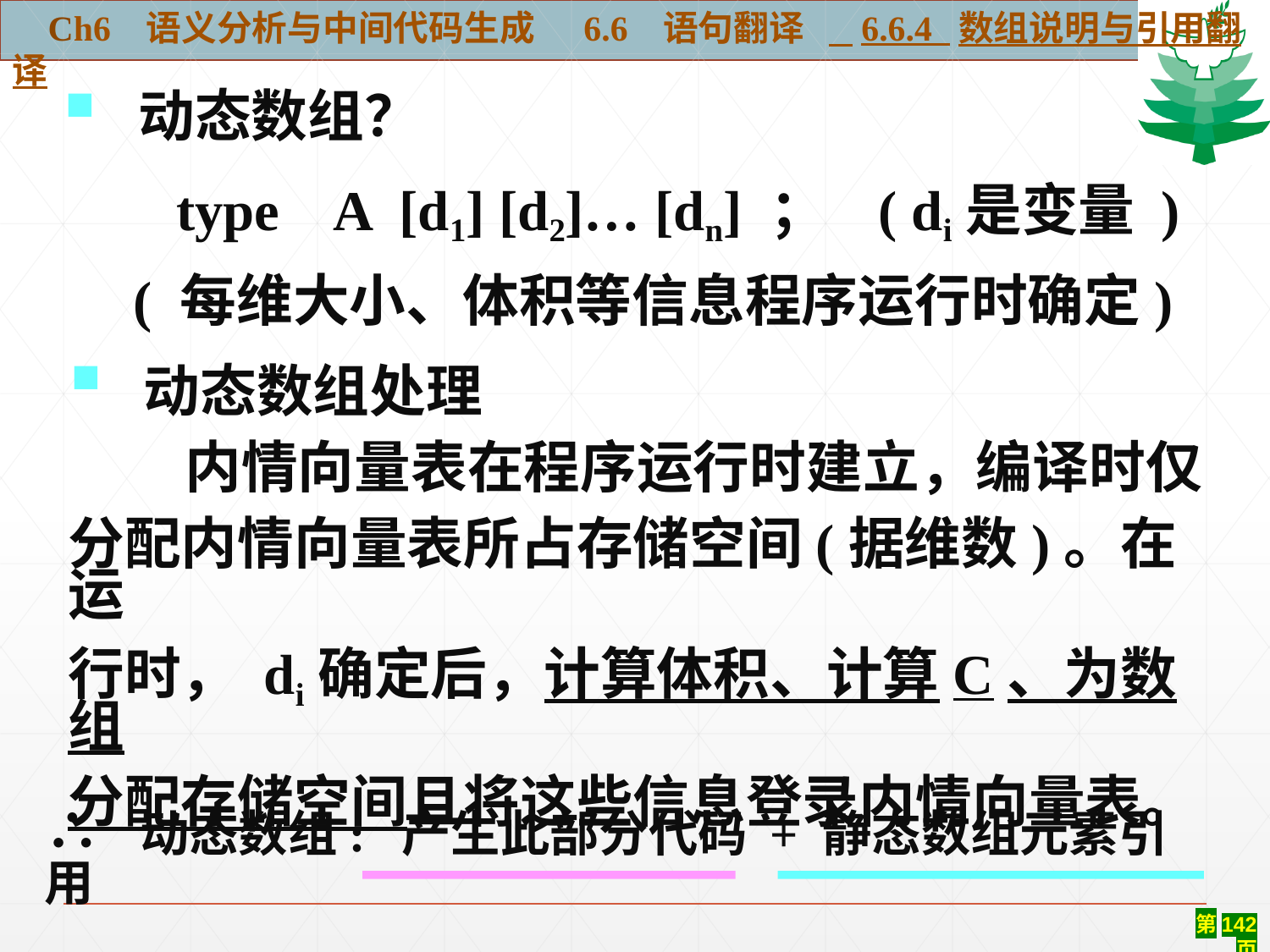

Ch6   语义分析与中间代码生成     6.6   语句翻译      6.6.4  数组说明与引用翻译
  动态数组？
        type    A  [d1] [d2]… [dn] ；   ( di是变量 )
     ( 每维大小、体积等信息程序运行时确定)
  动态数组处理
        内情向量表在程序运行时建立，编译时仅
分配内情向量表所占存储空间(据维数)。在运
行时， di确定后，计算体积、计算C、为数组
分配存储空间且将这些信息登录内情向量表。

∴  动态数组:  产生此部分代码 + 静态数组元素引用